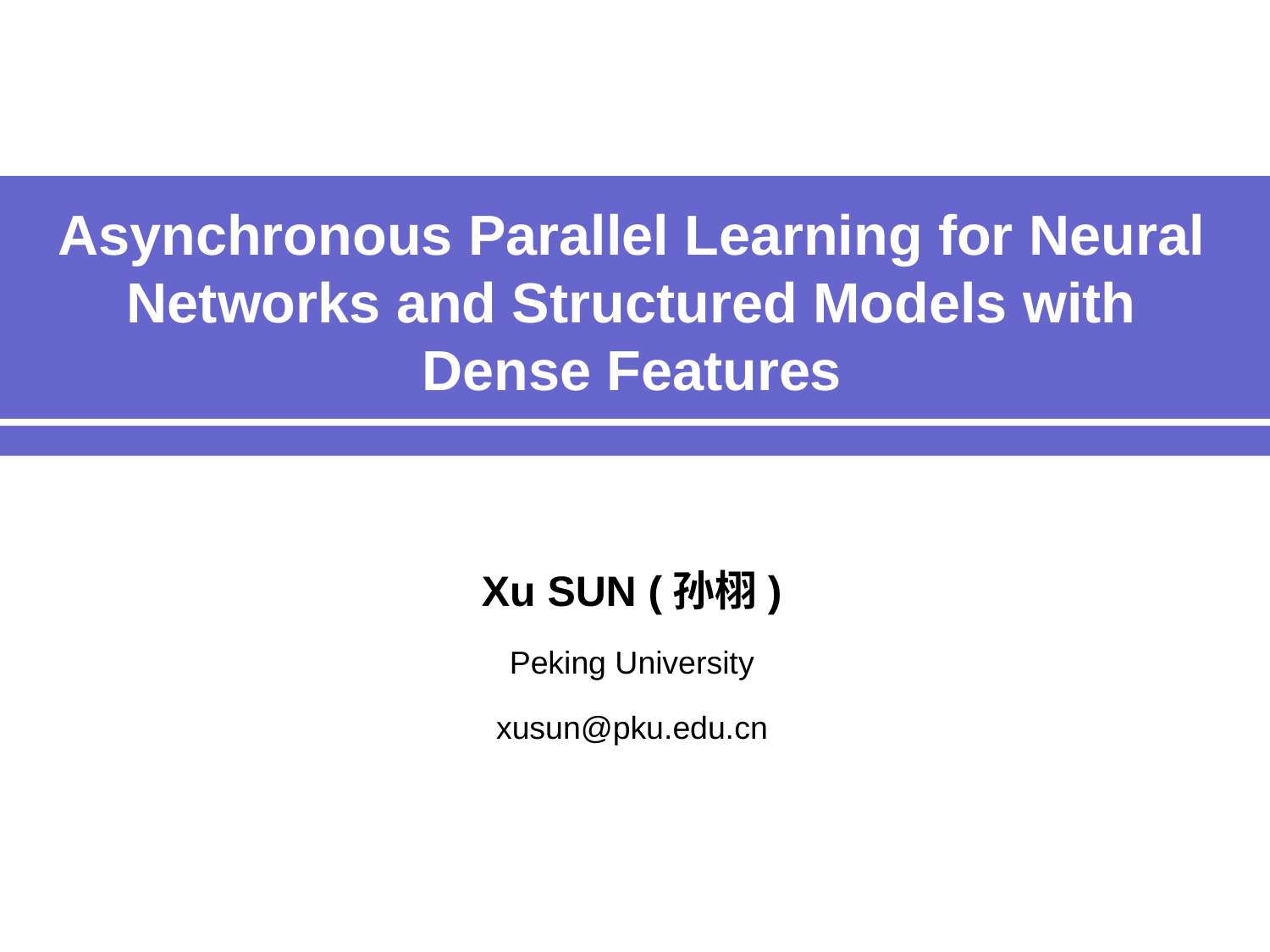

# Asynchronous Parallel Learning for Neural Networks and Structured Models with Dense Features
Xu SUN (孙栩)
Peking University
xusun@pku.edu.cn